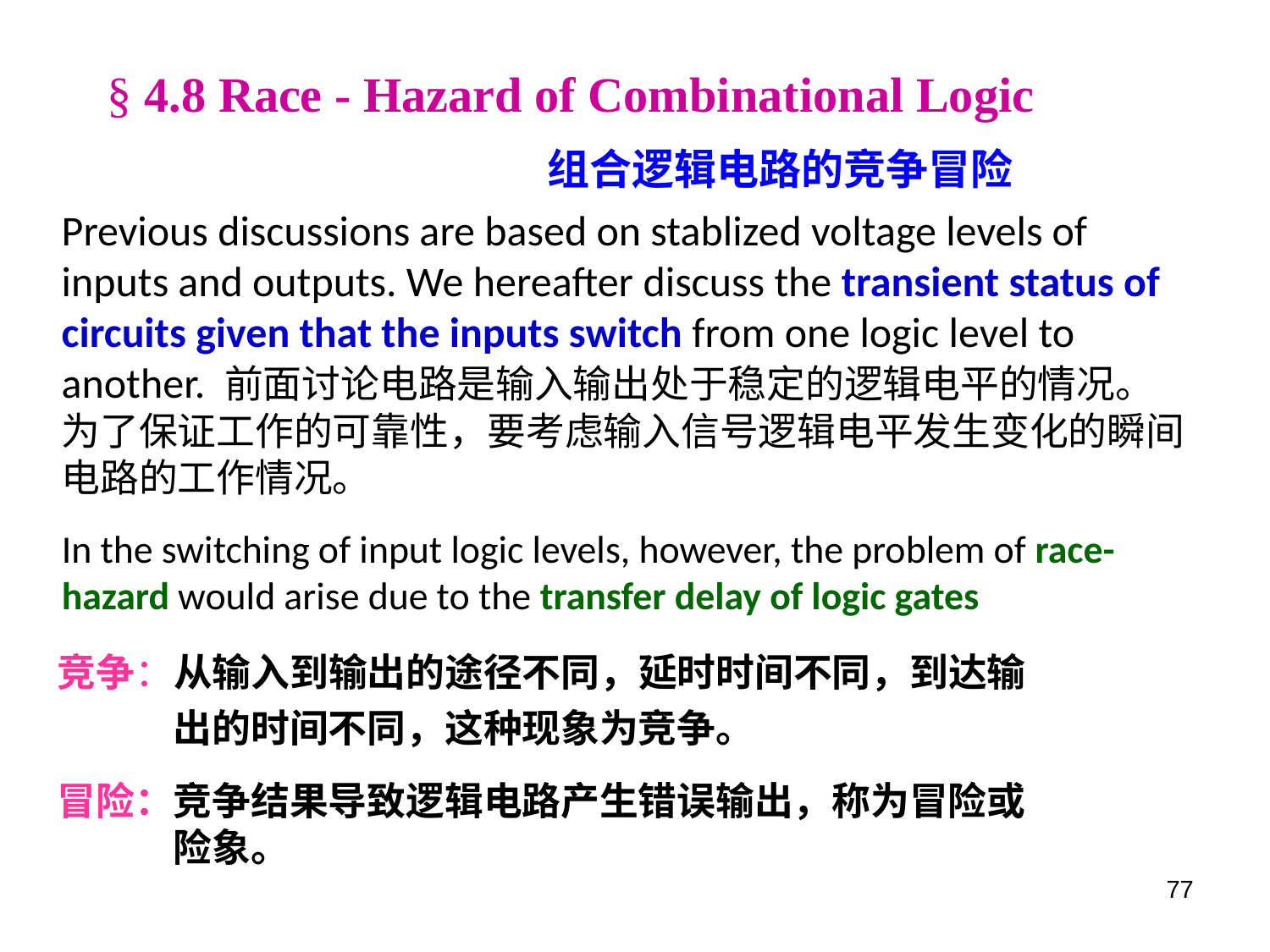

§ 4.8 Race - Hazard of Combinational Logic
组合逻辑电路的竞争冒险
Previous discussions are based on stablized voltage levels of inputs and outputs. We hereafter discuss the transient status of circuits given that the inputs switch from one logic level to another. 前面讨论电路是输入输出处于稳定的逻辑电平的情况。为了保证工作的可靠性，要考虑输入信号逻辑电平发生变化的瞬间电路的工作情况。
In the switching of input logic levels, however, the problem of race-hazard would arise due to the transfer delay of logic gates
竞争：从输入到输出的途径不同，延时时间不同，到达输
            出的时间不同，这种现象为竞争。
冒险：竞争结果导致逻辑电路产生错误输出，称为冒险或
            险象。
77